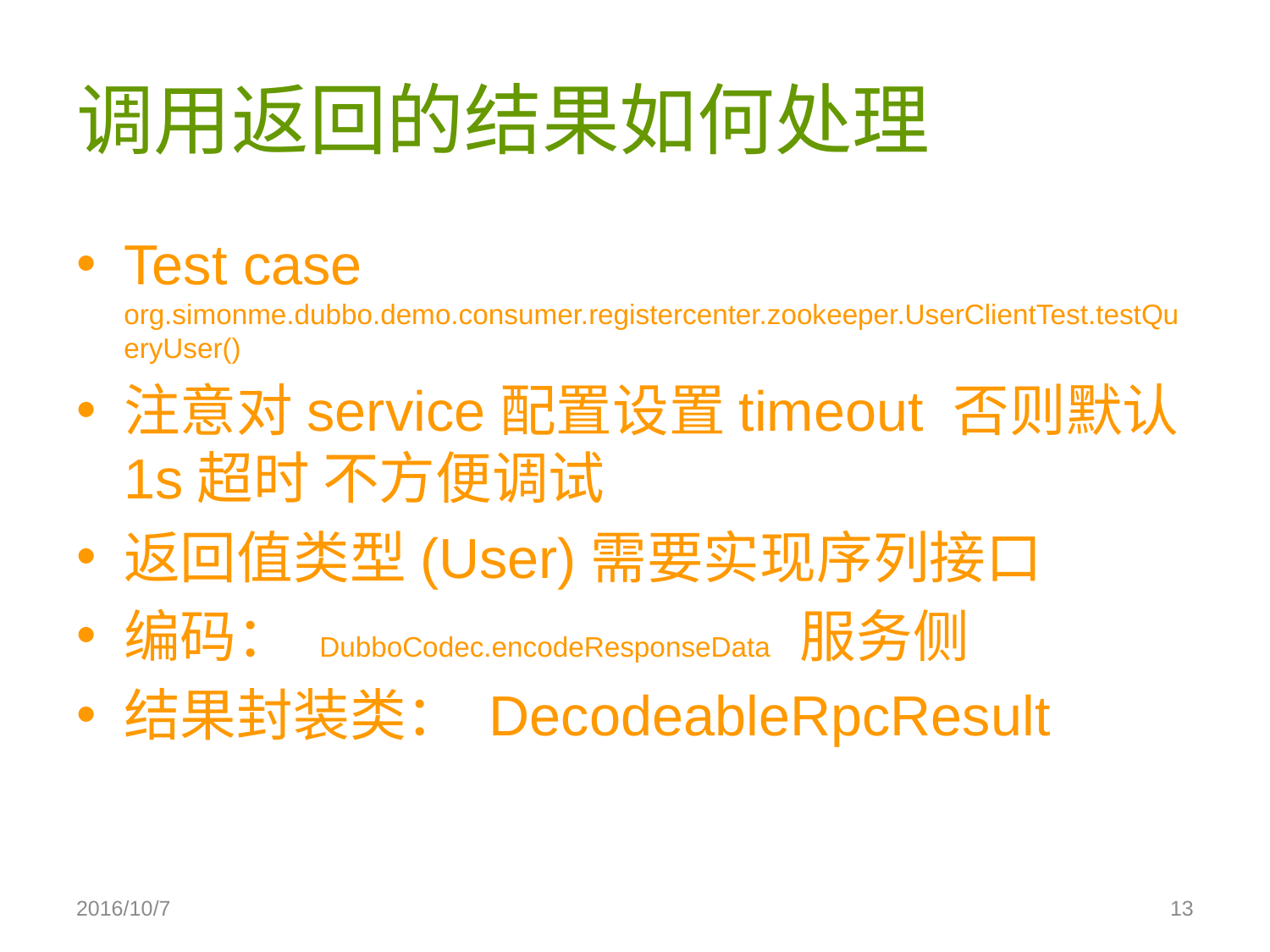

# 调用返回的结果如何处理
Test case org.simonme.dubbo.demo.consumer.registercenter.zookeeper.UserClientTest.testQueryUser()
注意对service配置设置timeout 否则默认1s超时 不方便调试
返回值类型(User)需要实现序列接口
编码： DubboCodec.encodeResponseData 服务侧
结果封装类： DecodeableRpcResult

2016/10/7
13